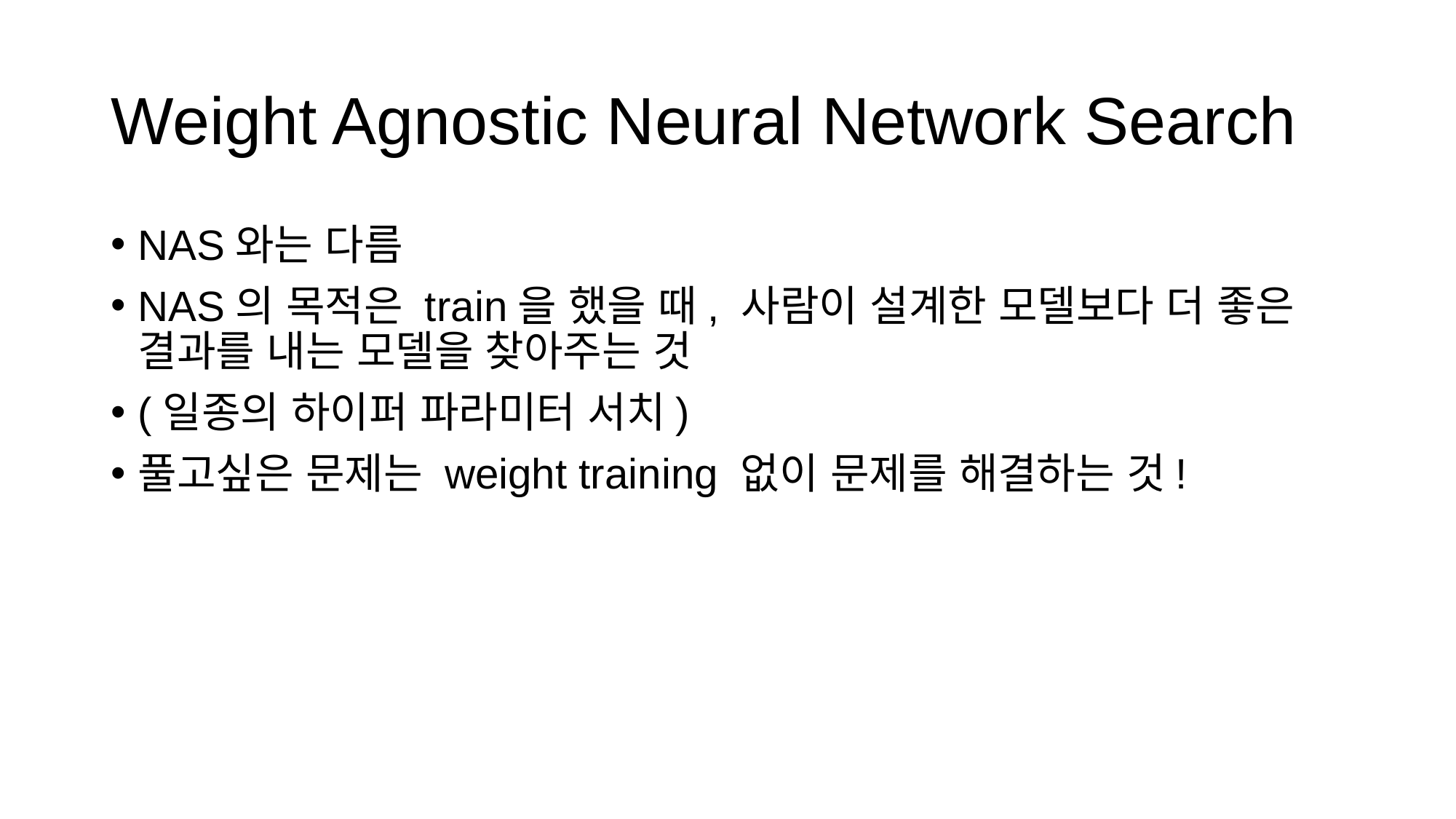

# Weight Agnostic Neural Network Search
NAS와는 다름
NAS의 목적은 train을 했을 때, 사람이 설계한 모델보다 더 좋은 결과를 내는 모델을 찾아주는 것
(일종의 하이퍼 파라미터 서치)
풀고싶은 문제는 weight training 없이 문제를 해결하는 것!